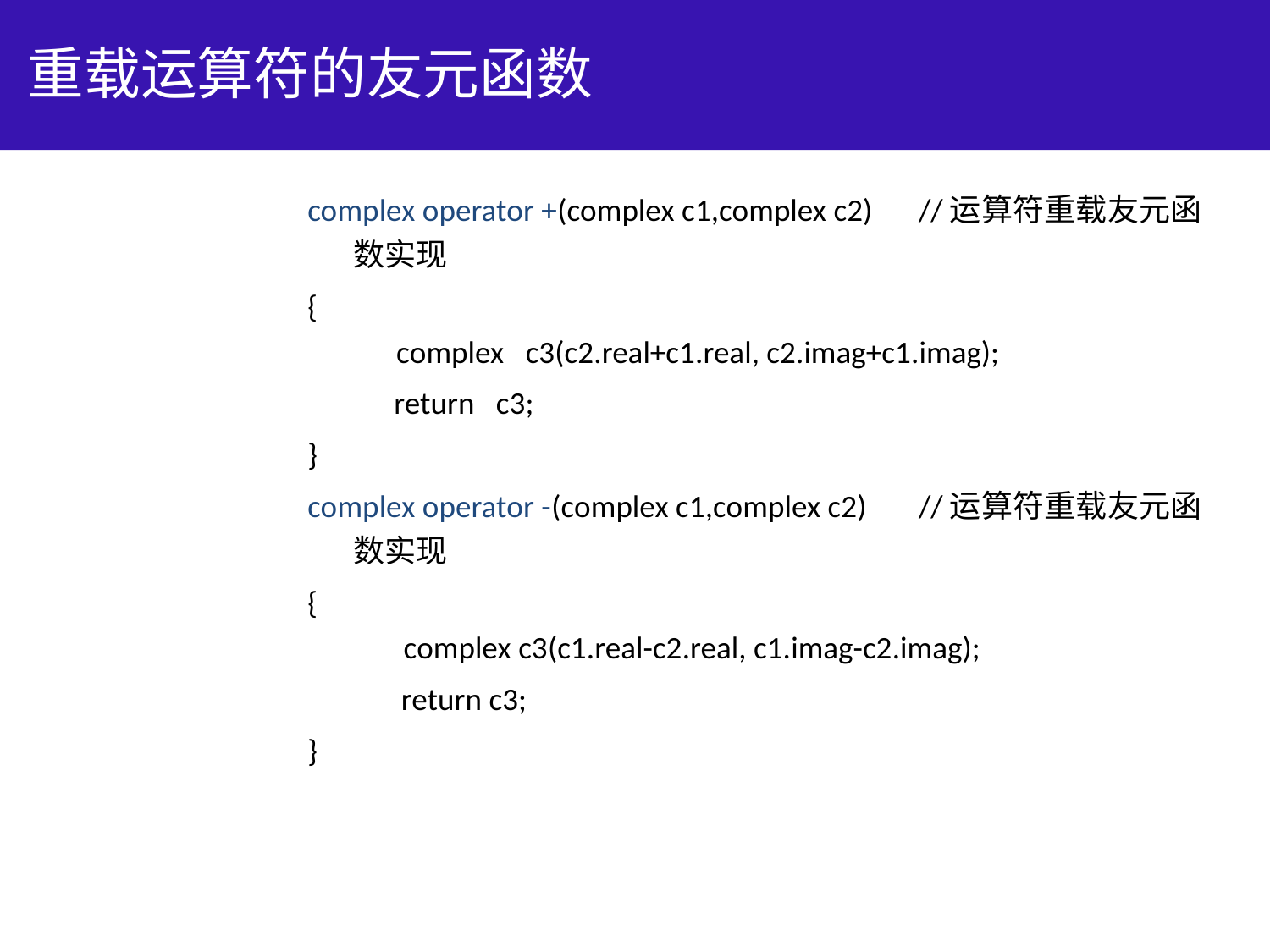

# 重载运算符的友元函数
complex operator +(complex c1,complex c2)	//运算符重载友元函数实现
{
      complex   c3(c2.real+c1.real, c2.imag+c1.imag);
            return   c3;
}
complex operator -(complex c1,complex c2)	//运算符重载友元函数实现
{
       complex c3(c1.real-c2.real, c1.imag-c2.imag);
             return c3;
}

25